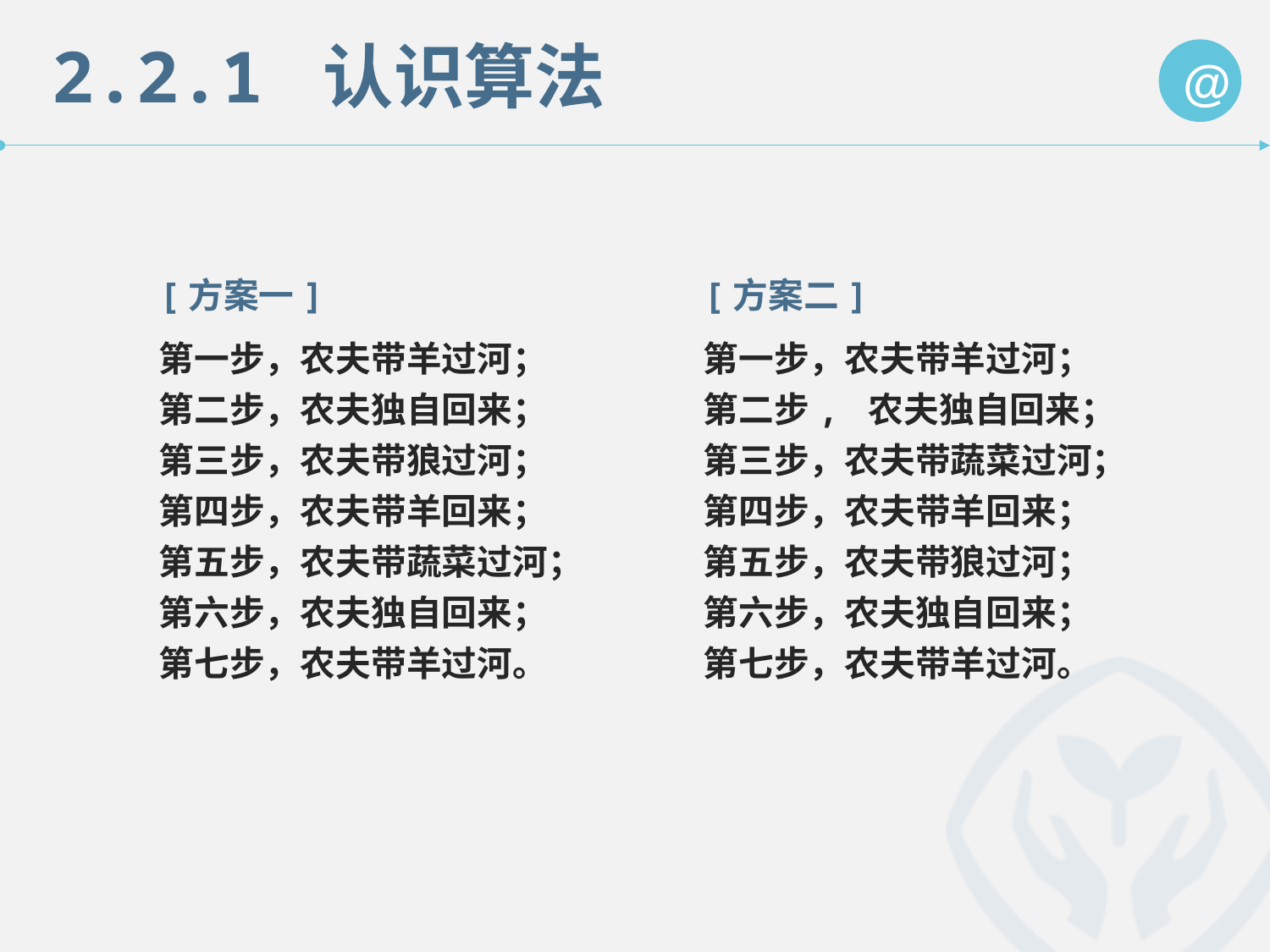

[方案一]
第一步，农夫带羊过河；
第二步，农夫独自回来；
第三步，农夫带狼过河；
第四步，农夫带羊回来；
第五步，农夫带蔬菜过河；
第六步，农夫独自回来；
第七步，农夫带羊过河。
[方案二]
第一步，农夫带羊过河；
第二步, 农夫独自回来；
第三步，农夫带蔬菜过河；
第四步，农夫带羊回来；
第五步，农夫带狼过河；
第六步，农夫独自回来；
第七步，农夫带羊过河。